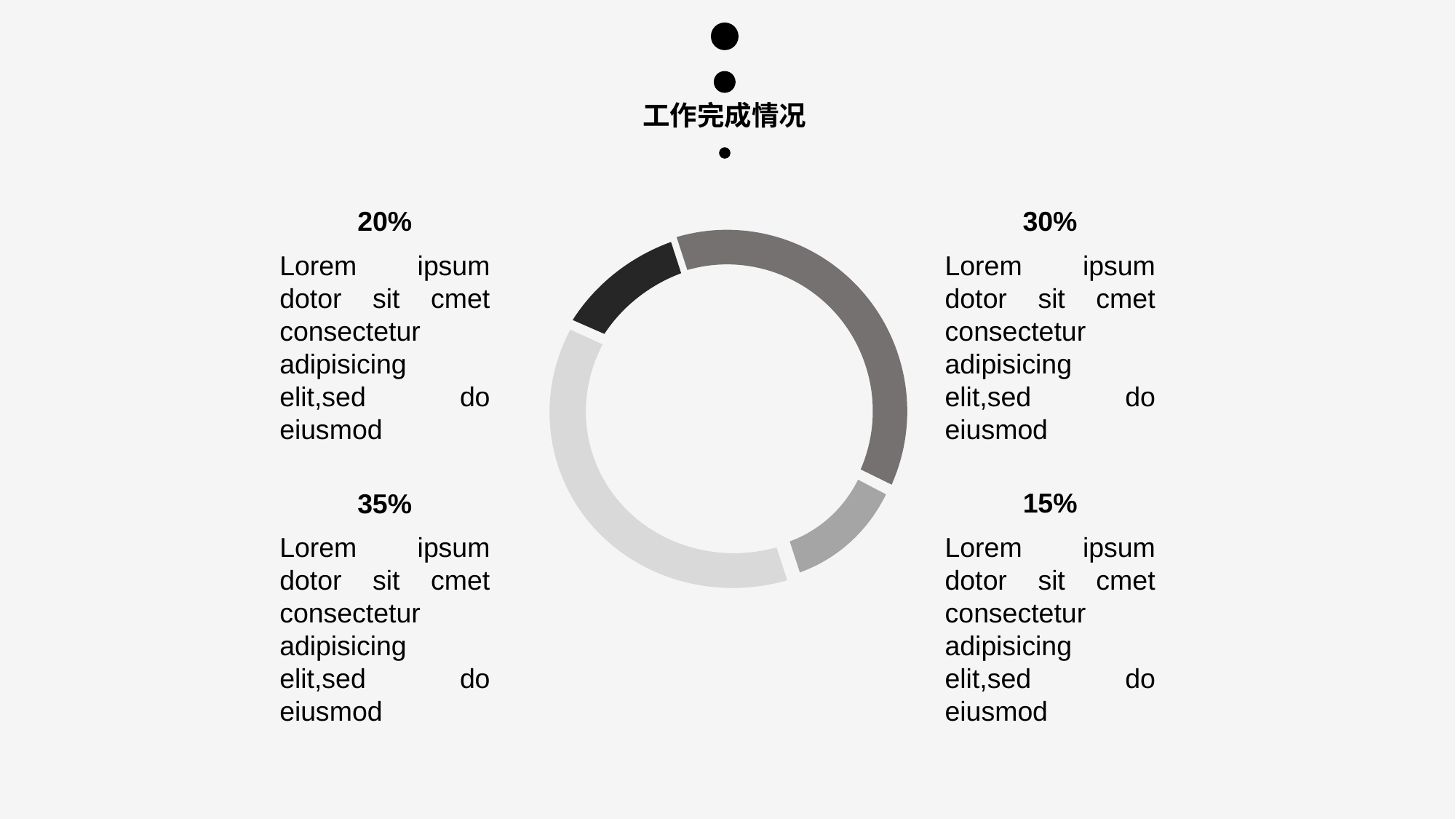

工作完成情况

20%
30%

Lorem ipsum dotor sit cmet consectetur adipisicing elit,sed do eiusmod
Lorem ipsum dotor sit cmet consectetur adipisicing elit,sed do eiusmod
15%
35%
Lorem ipsum dotor sit cmet consectetur adipisicing elit,sed do eiusmod
Lorem ipsum dotor sit cmet consectetur adipisicing elit,sed do eiusmod